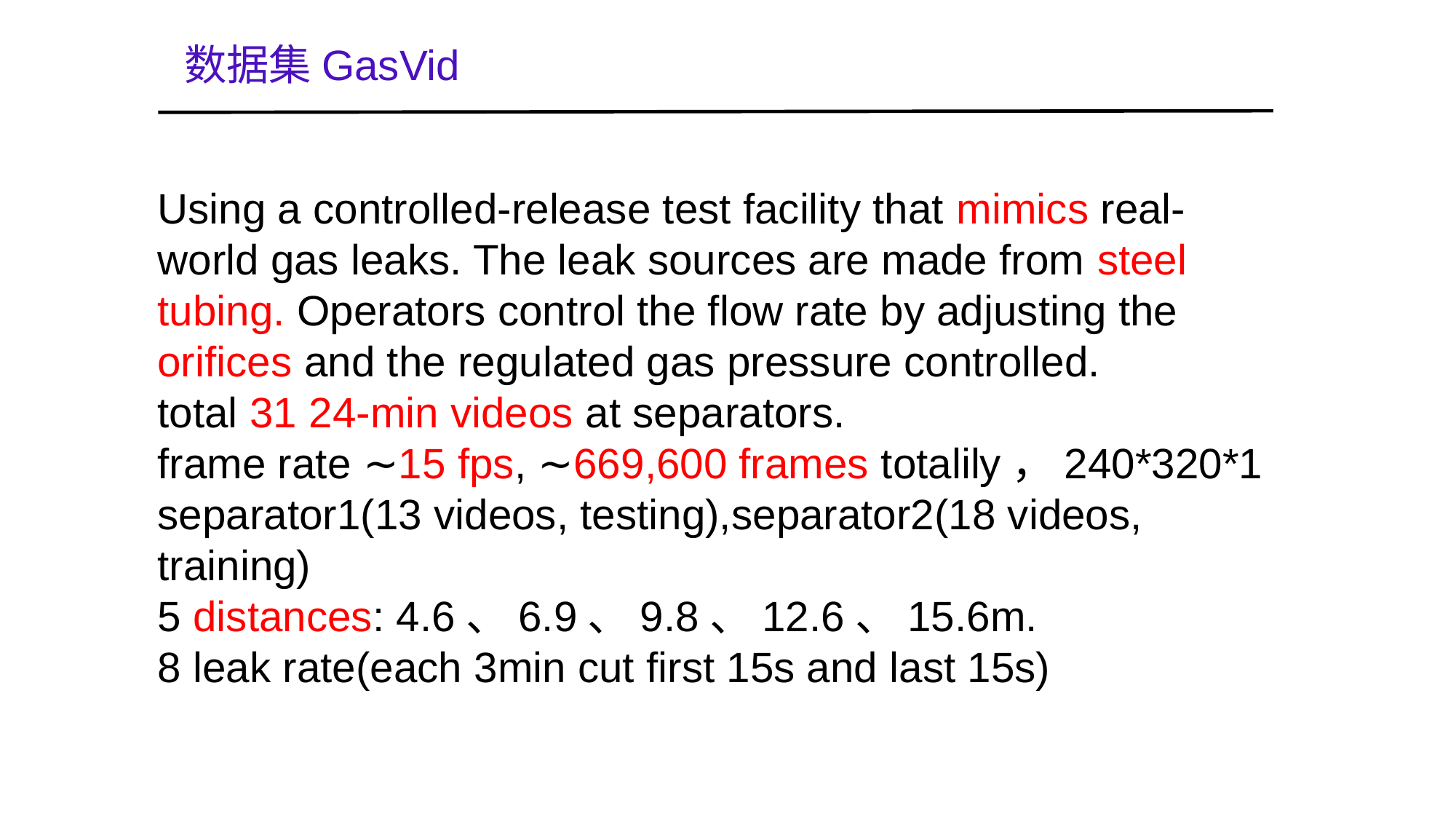

数据集GasVid
Using a controlled-release test facility that mimics real-world gas leaks. The leak sources are made from steel tubing. Operators control the flow rate by adjusting the orifices and the regulated gas pressure controlled.
total 31 24-min videos at separators.
frame rate ∼15 fps, ∼669,600 frames totalily，240*320*1
separator1(13 videos, testing),separator2(18 videos, training)
5 distances: 4.6、6.9、9.8、12.6、15.6m.
8 leak rate(each 3min cut first 15s and last 15s)